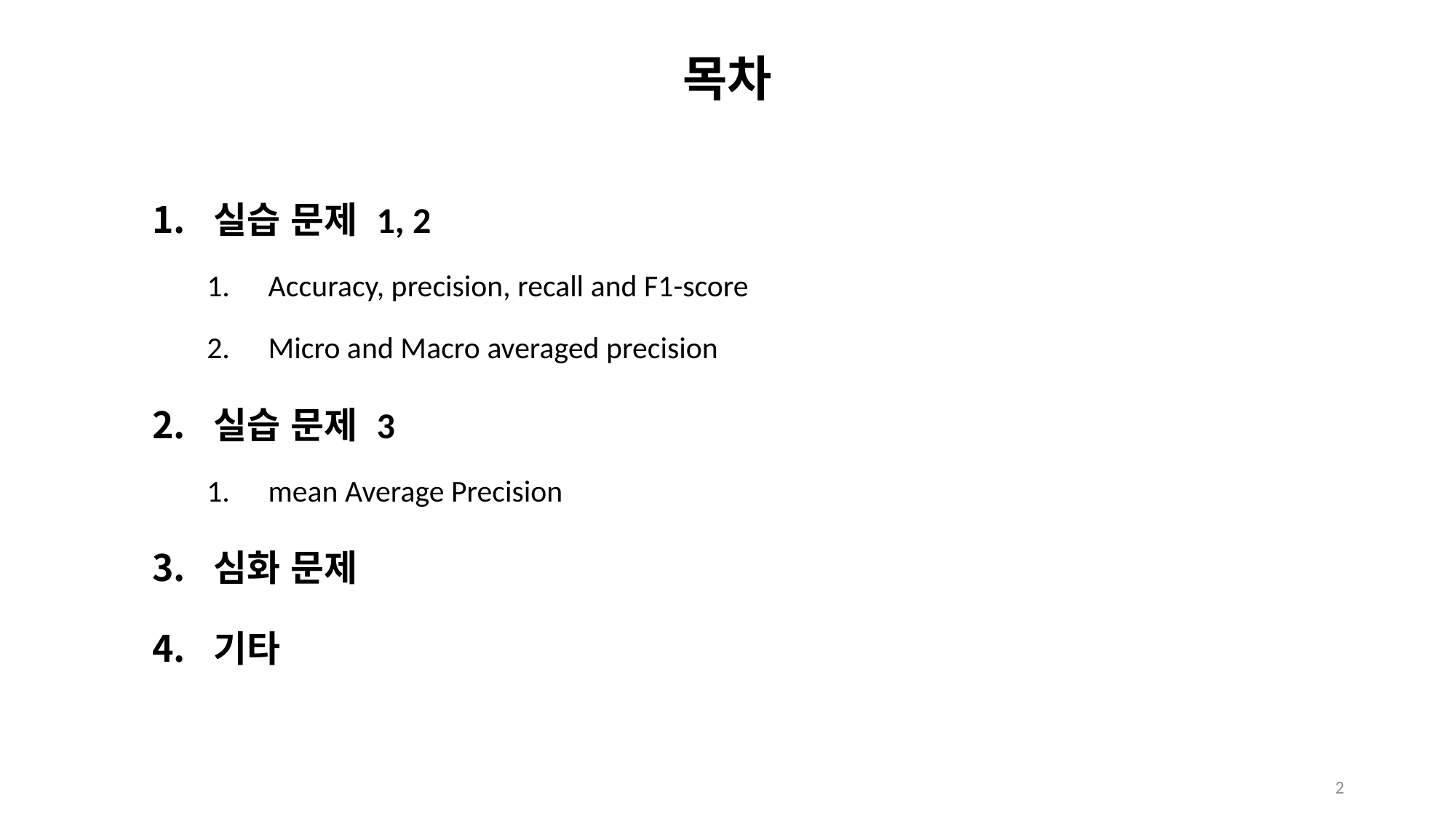

# 목차
실습 문제 1, 2
Accuracy, precision, recall and F1-score
Micro and Macro averaged precision
실습 문제 3
mean Average Precision
심화 문제
기타
2